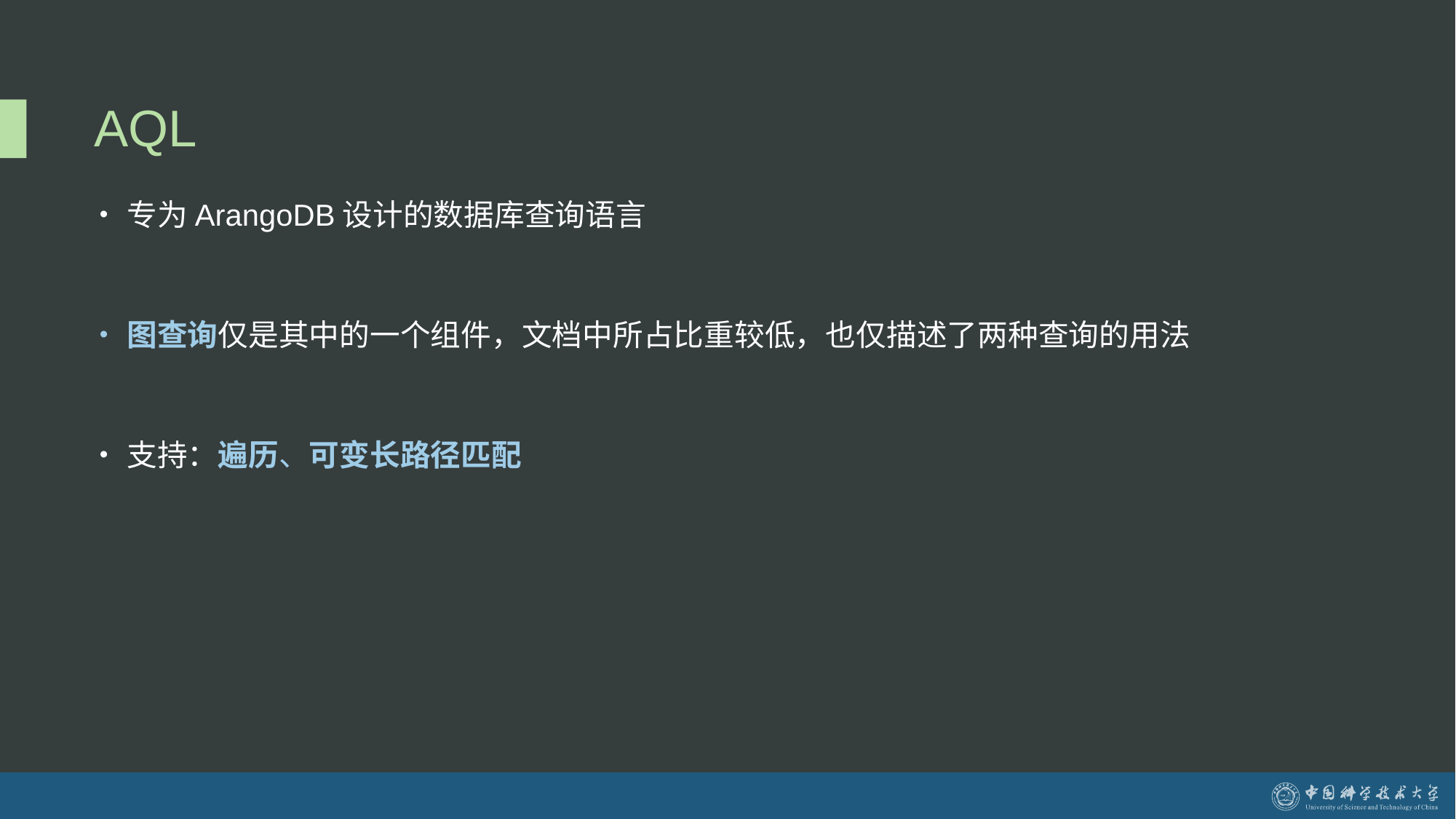

AQL
专为ArangoDB设计的数据库查询语言

图查询仅是其中的一个组件，文档中所占比重较低，也仅描述了两种查询的用法

支持：遍历、可变长路径匹配